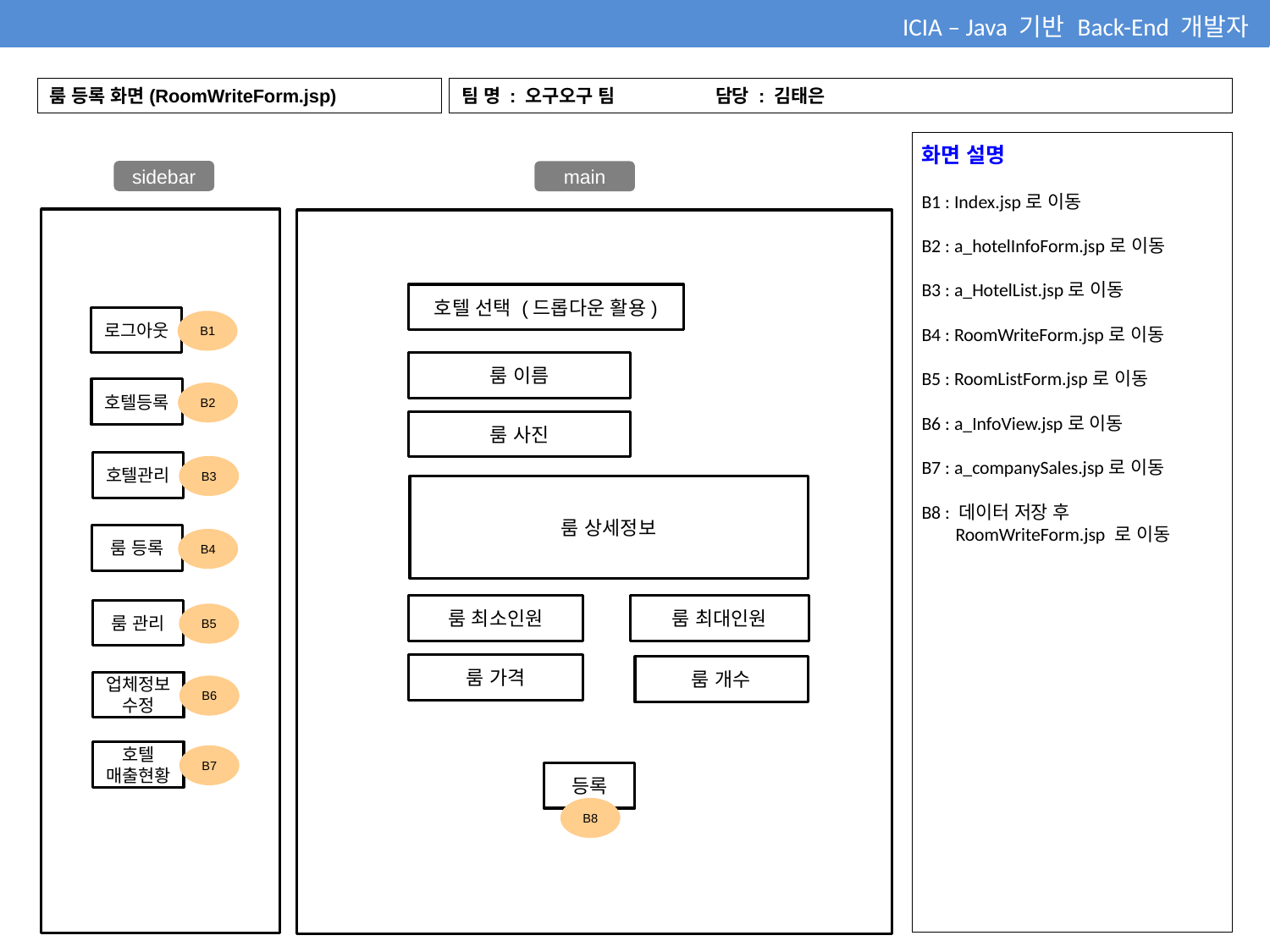

ICIA – Java 기반 Back-End 개발자
룸 등록 화면(RoomWriteForm.jsp)
팀 명 : 오구오구 팀 	담당 : 김태은
화면 설명

B1 : Index.jsp로 이동

B2 : a_hotelInfoForm.jsp로 이동

B3 : a_HotelList.jsp로 이동

B4 : RoomWriteForm.jsp로 이동

B5 : RoomListForm.jsp로 이동

B6 : a_InfoView.jsp로 이동

B7 : a_companySales.jsp로 이동

B8 : 데이터 저장 후
        RoomWriteForm.jsp 로 이동
sidebar
main

호텔 선택 (드롭다운 활용)
로그아웃
B1
룸 이름
호텔등록
B2
룸 사진
호텔관리
B3
룸 상세정보
룸 등록
B4
룸 최소인원
룸 최대인원
룸 관리
B5
룸 가격
룸 개수
업체정보
수정
B6
호텔
매출현황
B7
등록
B8